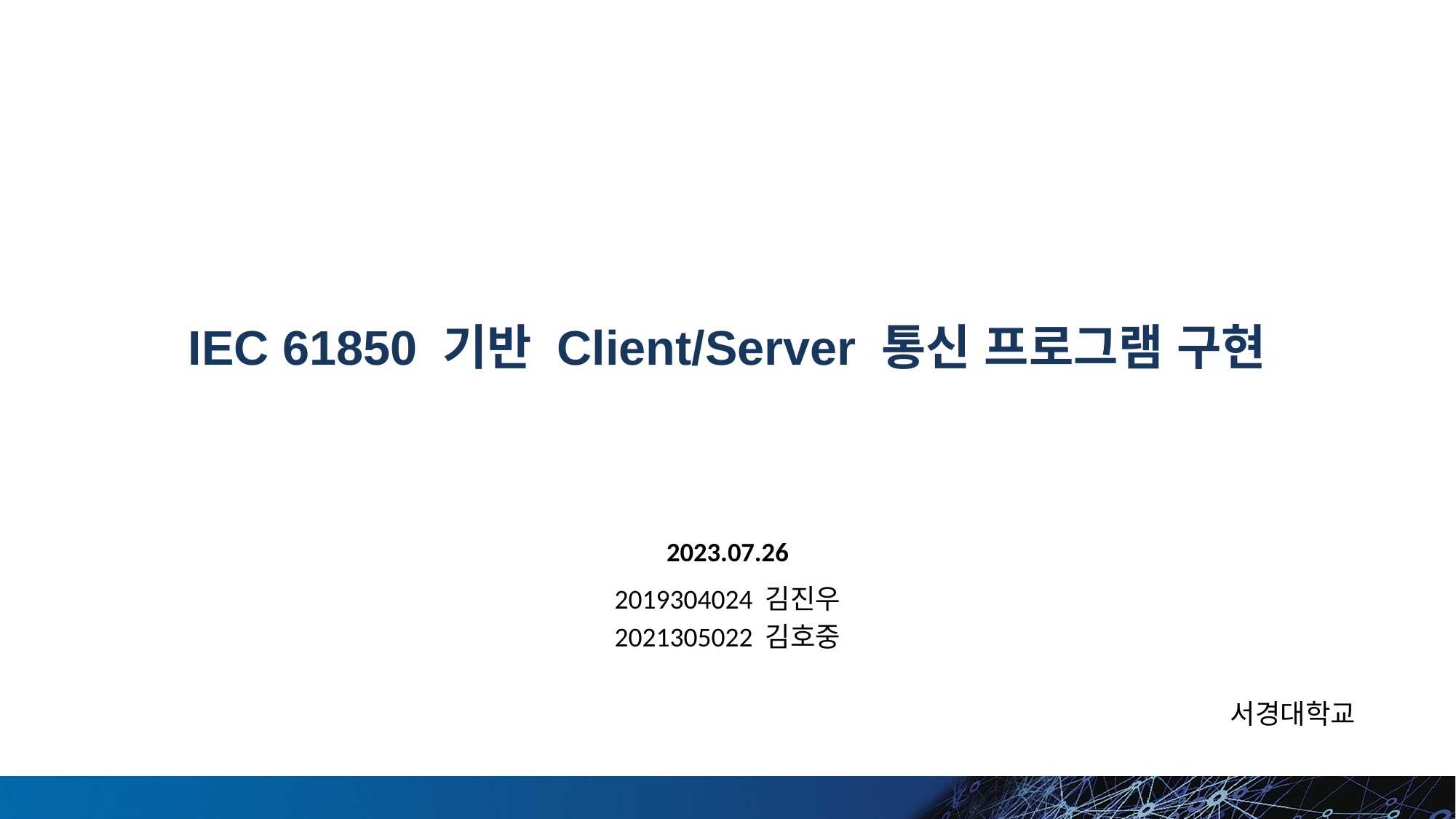

# IEC 61850 기반 Client/Server 통신 프로그램 구현
2023.07.26
2019304024 김진우
2021305022 김호중